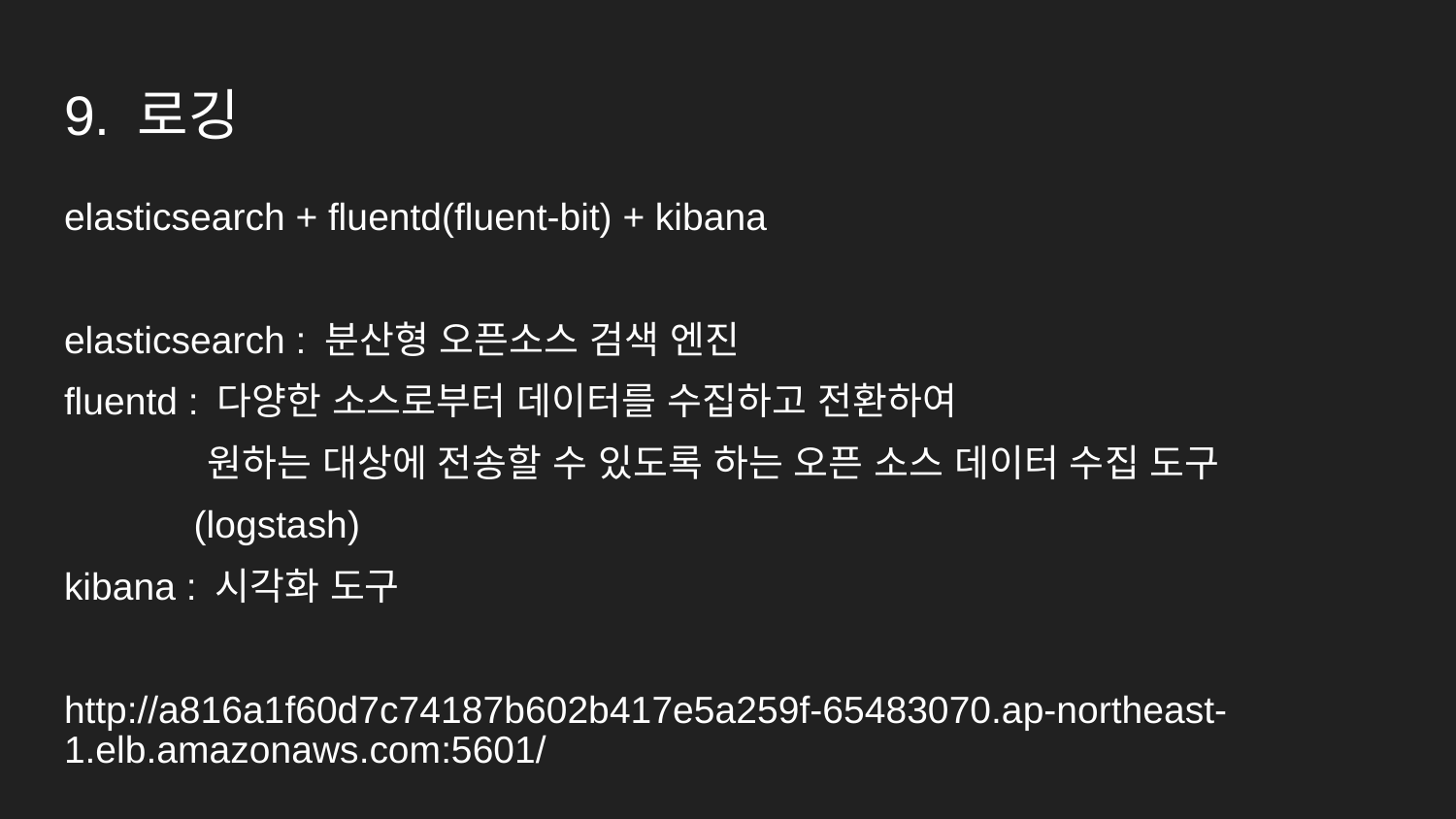

# 9. 로깅
elasticsearch + fluentd(fluent-bit) + kibana

elasticsearch : 분산형 오픈소스 검색 엔진
fluentd : 다양한 소스로부터 데이터를 수집하고 전환하여
             원하는 대상에 전송할 수 있도록 하는 오픈 소스 데이터 수집 도구
		(logstash)
kibana : 시각화 도구

http://a816a1f60d7c74187b602b417e5a259f-65483070.ap-northeast-1.elb.amazonaws.com:5601/